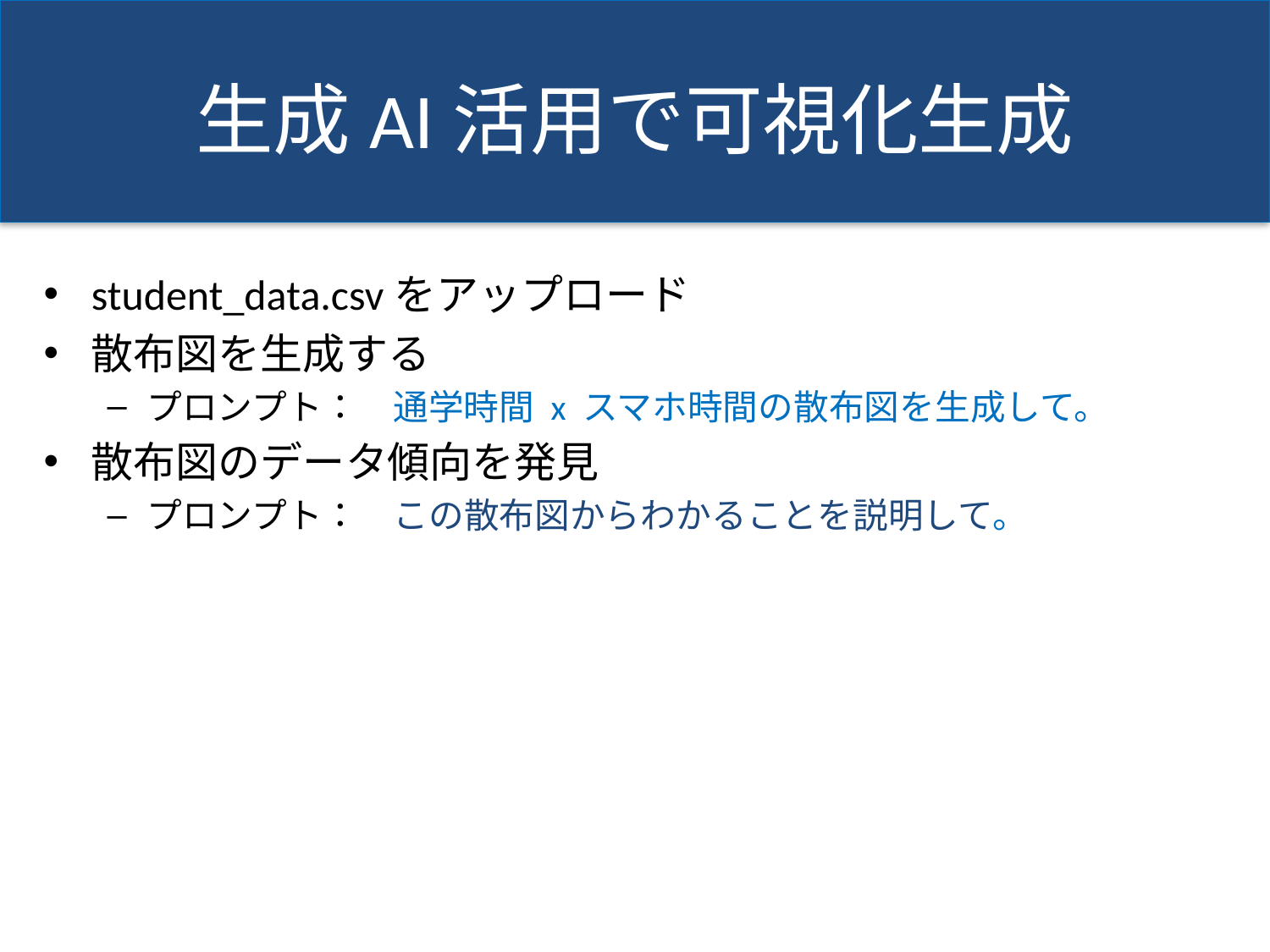

# 生成AI活用で可視化生成
student_data.csvをアップロード
散布図を生成する
プロンプト：　通学時間 x スマホ時間の散布図を生成して。
散布図のデータ傾向を発見
プロンプト：　この散布図からわかることを説明して。